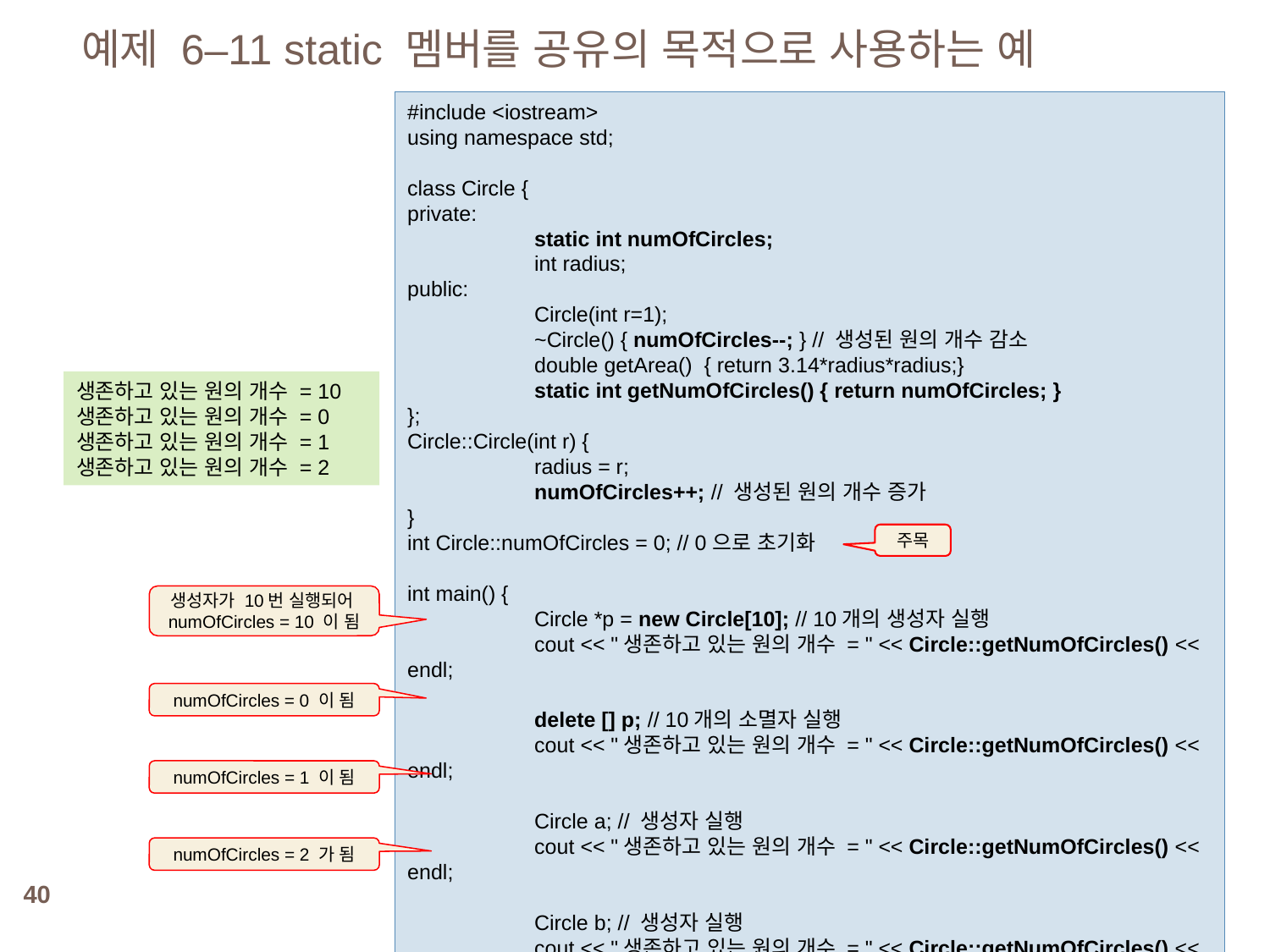

예제 6–11 static 멤버를 공유의 목적으로 사용하는 예
#include <iostream>
using namespace std;

class Circle {
private:
	static int numOfCircles;
	int radius;
public:
	Circle(int r=1);
	~Circle() { numOfCircles--; } // 생성된 원의 개수 감소
	double getArea()  { return 3.14*radius*radius;}
	static int getNumOfCircles() { return numOfCircles; }
};
Circle::Circle(int r) {
	radius = r;
	numOfCircles++; // 생성된 원의 개수 증가
}
int Circle::numOfCircles = 0; // 0으로 초기화

int main() {
	Circle *p = new Circle[10]; // 10개의 생성자 실행
	cout << "생존하고 있는 원의 개수 = " << Circle::getNumOfCircles() << endl;

	delete [] p; // 10개의 소멸자 실행
	cout << "생존하고 있는 원의 개수 = " << Circle::getNumOfCircles() << endl;

	Circle a; // 생성자 실행
	cout << "생존하고 있는 원의 개수 = " << Circle::getNumOfCircles() << endl;

	Circle b; // 생성자 실행
	cout << "생존하고 있는 원의 개수 = " << Circle::getNumOfCircles() << endl;
}
생존하고 있는 원의 개수 = 10
생존하고 있는 원의 개수 = 0
생존하고 있는 원의 개수 = 1
생존하고 있는 원의 개수 = 2
주목
생성자가 10번 실행되어numOfCircles = 10 이 됨
numOfCircles = 0 이 됨
numOfCircles = 1 이 됨
numOfCircles = 2 가 됨
40